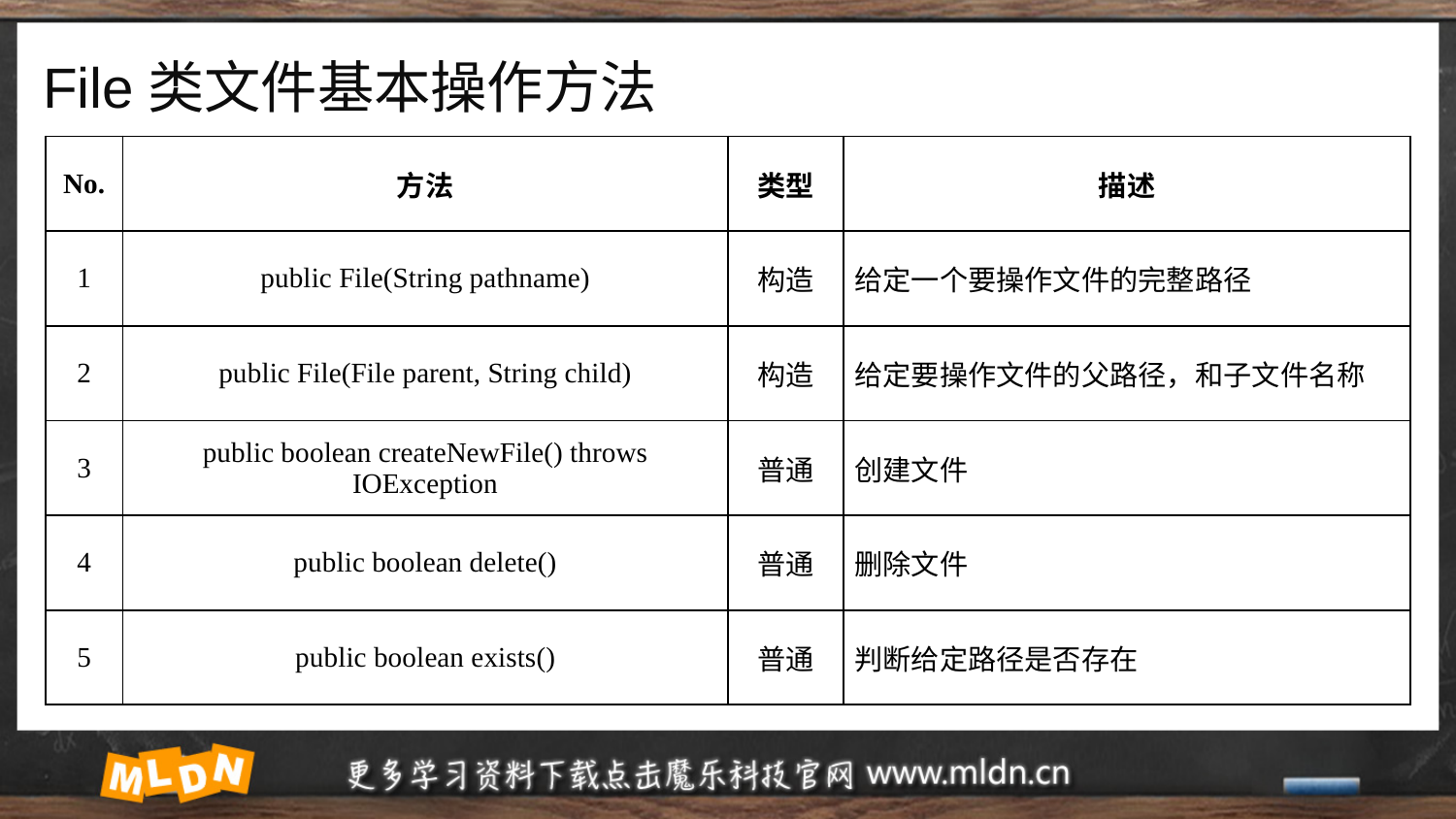

# File类文件基本操作方法
| No. | 方法 | 类型 | 描述 |
| --- | --- | --- | --- |
| 1 | public File(String pathname) | 构造 | 给定一个要操作文件的完整路径 |
| 2 | public File(File parent, String child) | 构造 | 给定要操作文件的父路径，和子文件名称 |
| 3 | public boolean createNewFile() throws IOException | 普通 | 创建文件 |
| 4 | public boolean delete() | 普通 | 删除文件 |
| 5 | public boolean exists() | 普通 | 判断给定路径是否存在 |